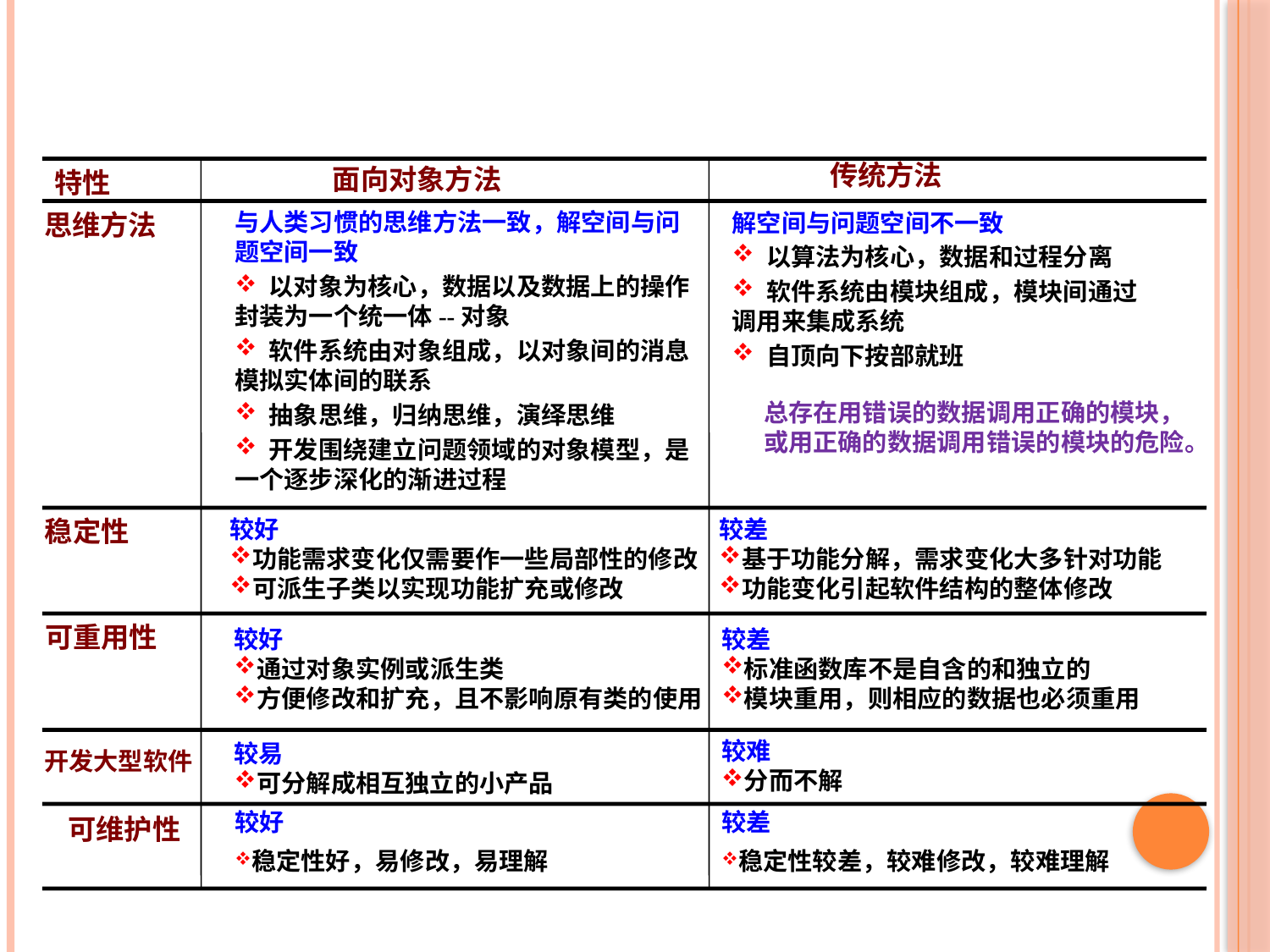

面向对象方法
传统方法
特性

思维方法

稳定性

可重用性

开发大型软件

可维护性

与人类习惯的思维方法一致，解空间与问题空间一致
 以对象为核心，数据以及数据上的操作封装为一个统一体--对象
 软件系统由对象组成，以对象间的消息模拟实体间的联系
 抽象思维，归纳思维，演绎思维
 开发围绕建立问题领域的对象模型，是一个逐步深化的渐进过程
解空间与问题空间不一致
 以算法为核心，数据和过程分离
 软件系统由模块组成，模块间通过调用来集成系统
 自顶向下按部就班
总存在用错误的数据调用正确的模块，
或用正确的数据调用错误的模块的危险。
较好
功能需求变化仅需要作一些局部性的修改
可派生子类以实现功能扩充或修改
较差
基于功能分解，需求变化大多针对功能
功能变化引起软件结构的整体修改
较好
通过对象实例或派生类
方便修改和扩充，且不影响原有类的使用
较差
标准函数库不是自含的和独立的
模块重用，则相应的数据也必须重用
较难
分而不解
较易
可分解成相互独立的小产品
较好
稳定性好，易修改，易理解
较差
稳定性较差，较难修改，较难理解